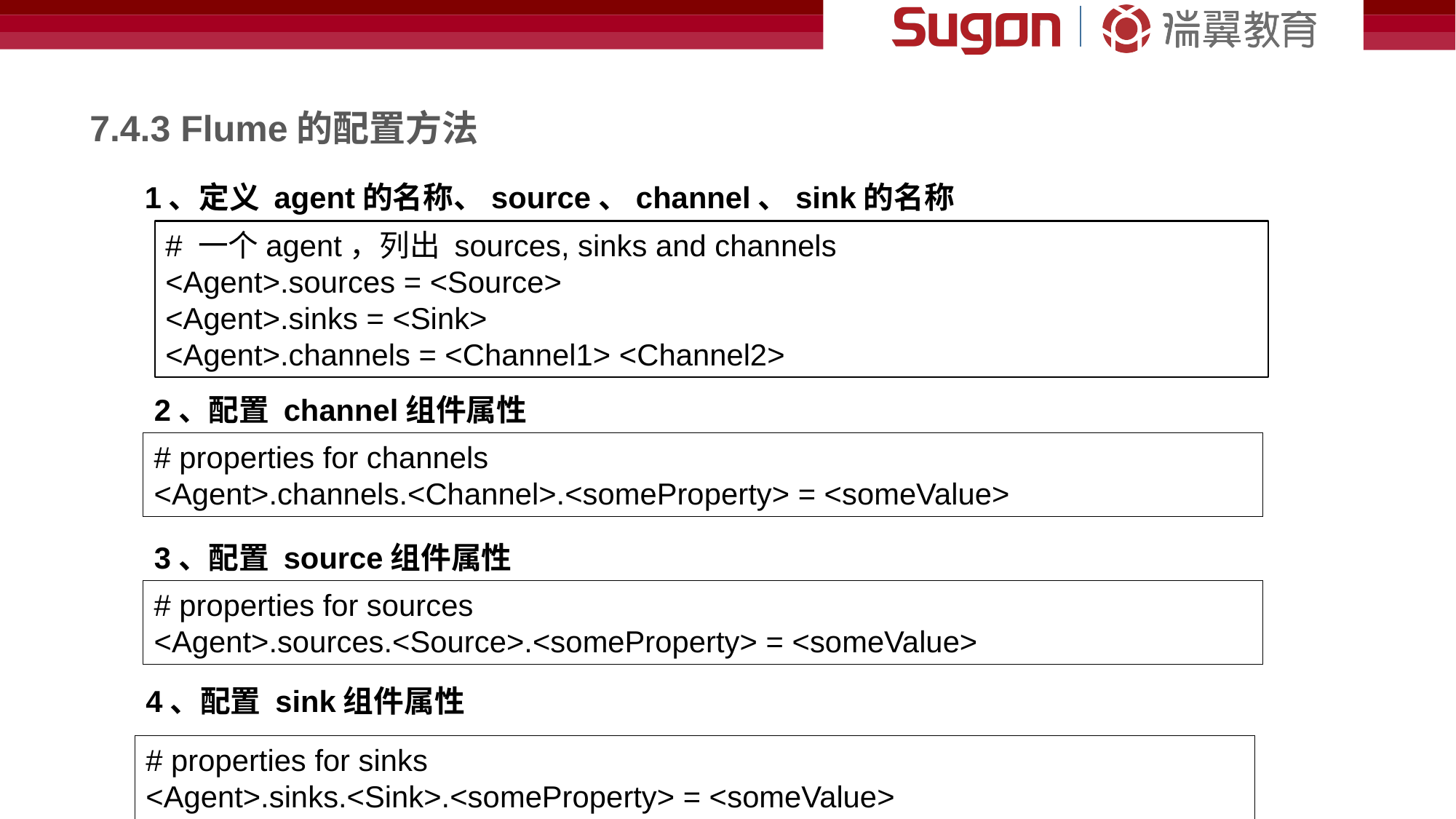

7.4.3 Flume的配置方法
1、定义 agent的名称、source、channel、sink的名称
# 一个agent，列出 sources, sinks and channels
<Agent>.sources = <Source>
<Agent>.sinks = <Sink>
<Agent>.channels = <Channel1> <Channel2>
2、配置 channel组件属性
# properties for channels
<Agent>.channels.<Channel>.<someProperty> = <someValue>
3、配置 source组件属性
# properties for sources
<Agent>.sources.<Source>.<someProperty> = <someValue>
4、配置 sink组件属性
# properties for sinks
<Agent>.sinks.<Sink>.<someProperty> = <someValue>